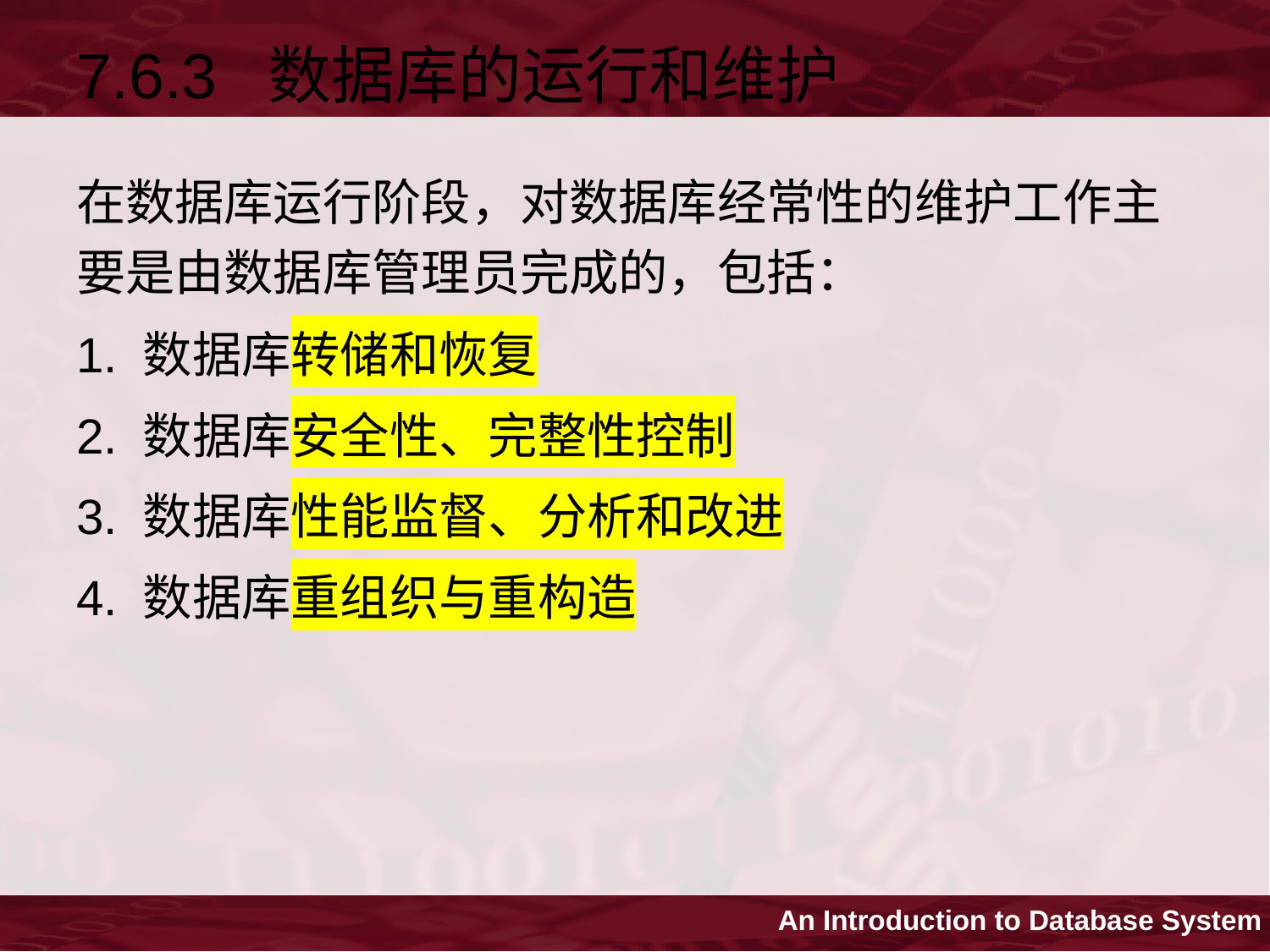

7.6.3  数据库的运行和维护
在数据库运行阶段，对数据库经常性的维护工作主要是由数据库管理员完成的，包括：
1. 数据库转储和恢复
2. 数据库安全性、完整性控制
3. 数据库性能监督、分析和改进
4. 数据库重组织与重构造